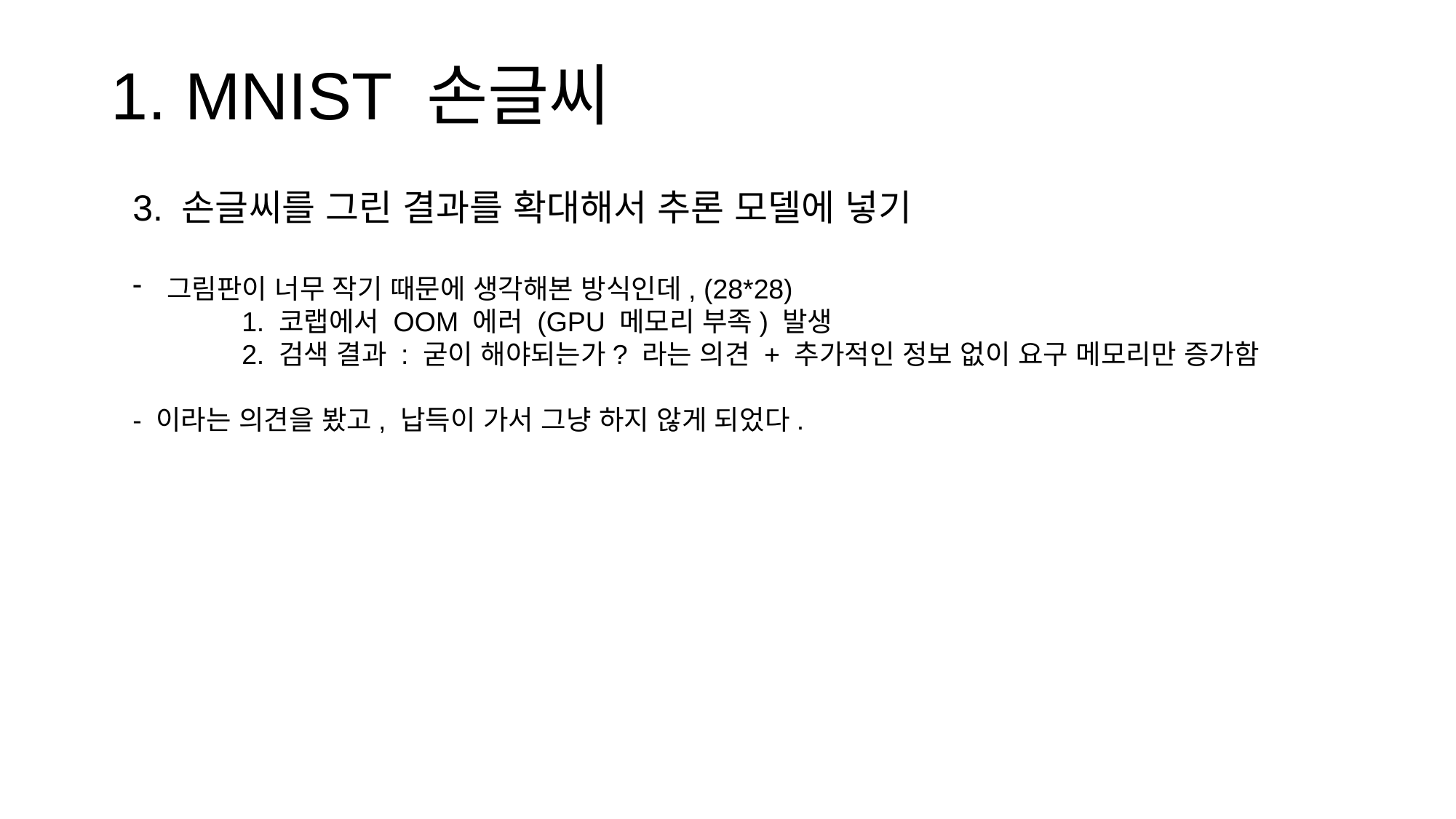

# 1. MNIST 손글씨
3. 손글씨를 그린 결과를 확대해서 추론 모델에 넣기

그림판이 너무 작기 때문에 생각해본 방식인데, (28*28)
	1. 코랩에서 OOM 에러 (GPU 메모리 부족) 발생
	2. 검색 결과 : 굳이 해야되는가? 라는 의견 + 추가적인 정보 없이 요구 메모리만 증가함

- 이라는 의견을 봤고, 납득이 가서 그냥 하지 않게 되었다.